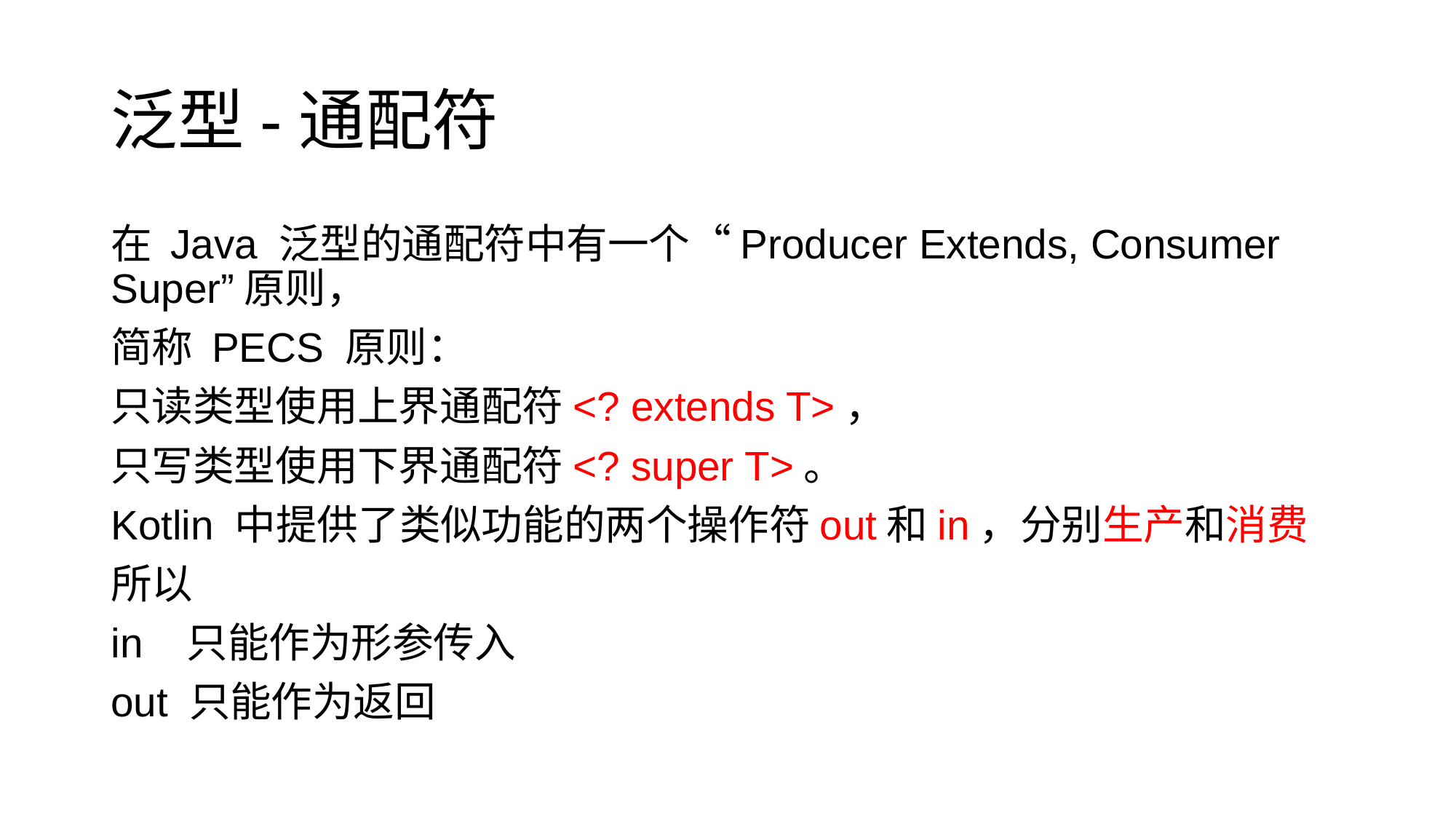

# 泛型-通配符
在 Java 泛型的通配符中有一个“Producer Extends, Consumer Super”原则，
简称 PECS 原则：
只读类型使用上界通配符<? extends T>，
只写类型使用下界通配符<? super T>。
Kotlin 中提供了类似功能的两个操作符out和in，分别生产和消费
所以
in   只能作为形参传入
out 只能作为返回